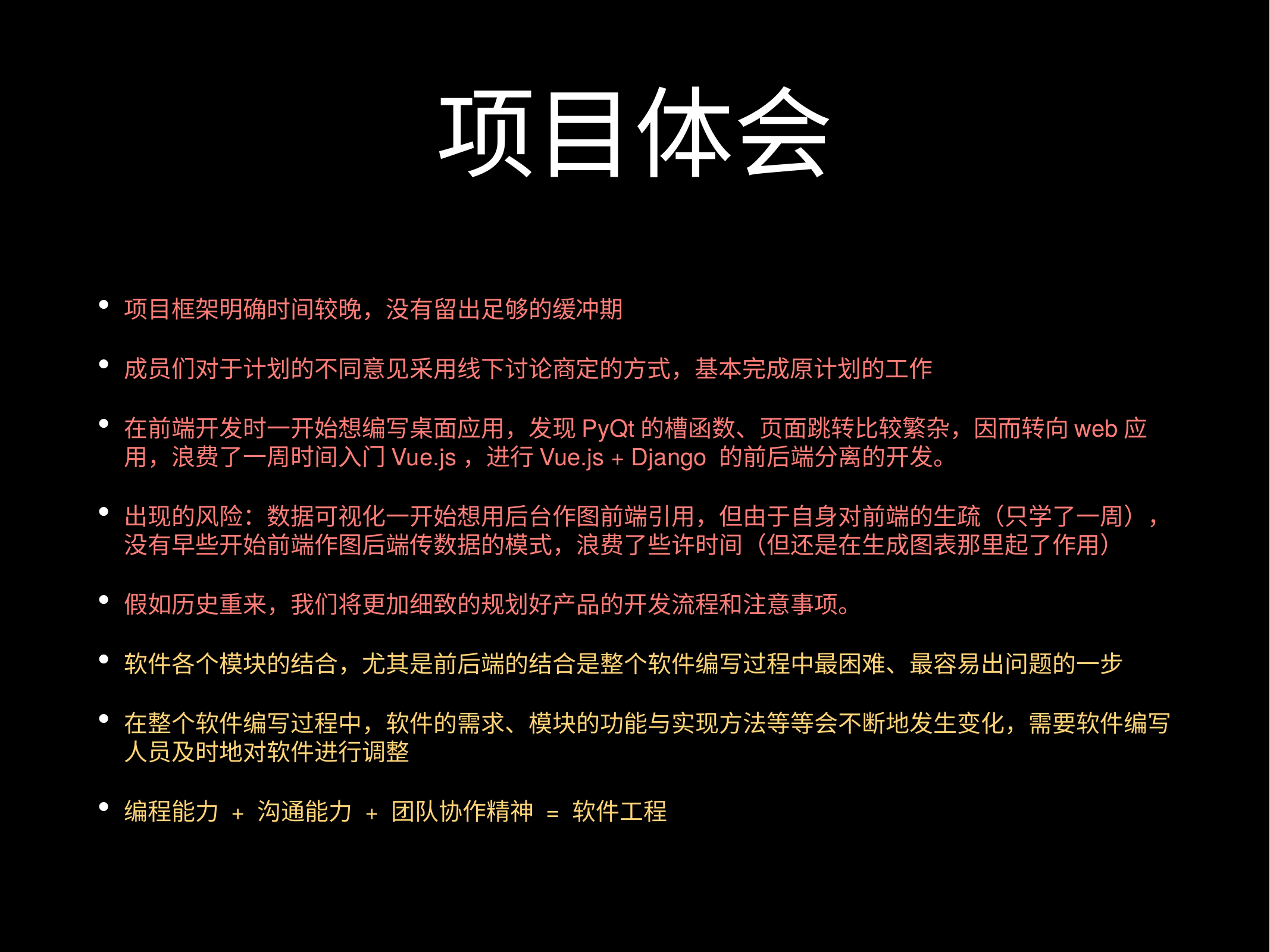

# 项目体会
项目框架明确时间较晚，没有留出足够的缓冲期
成员们对于计划的不同意见采用线下讨论商定的方式，基本完成原计划的工作
在前端开发时一开始想编写桌面应用，发现PyQt的槽函数、页面跳转比较繁杂，因而转向web应用，浪费了一周时间入门Vue.js，进行Vue.js + Django 的前后端分离的开发。
出现的风险：数据可视化一开始想用后台作图前端引用，但由于自身对前端的生疏（只学了一周），没有早些开始前端作图后端传数据的模式，浪费了些许时间（但还是在生成图表那里起了作用）
假如历史重来，我们将更加细致的规划好产品的开发流程和注意事项。
软件各个模块的结合，尤其是前后端的结合是整个软件编写过程中最困难、最容易出问题的一步
在整个软件编写过程中，软件的需求、模块的功能与实现方法等等会不断地发生变化，需要软件编写人员及时地对软件进行调整
编程能力 + 沟通能力 + 团队协作精神 = 软件工程